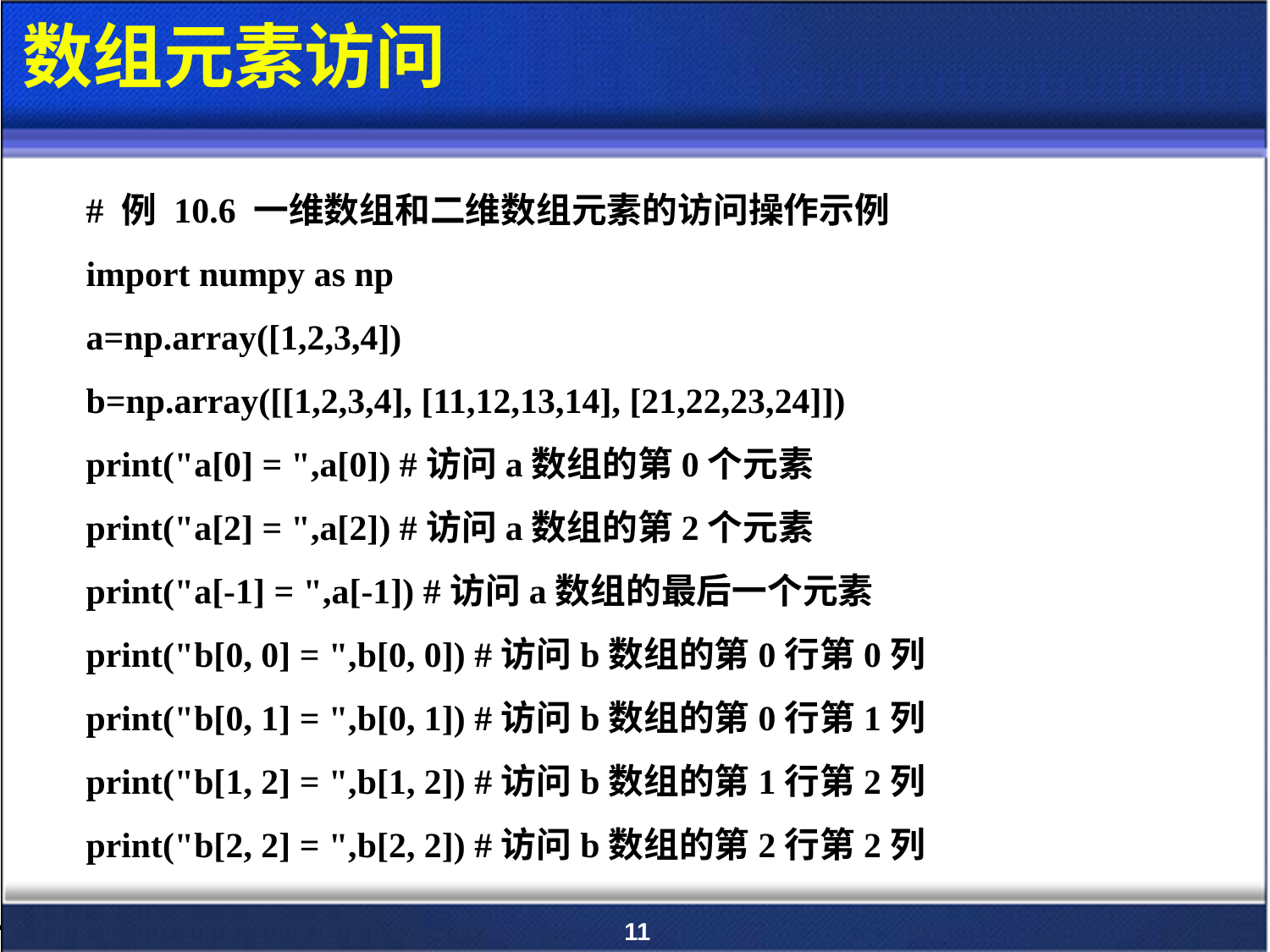

# 数组元素访问
# 例 10.6 一维数组和二维数组元素的访问操作示例
import numpy as np
a=np.array([1,2,3,4])
b=np.array([[1,2,3,4], [11,12,13,14], [21,22,23,24]])
print("a[0] = ",a[0]) #访问a数组的第0个元素
print("a[2] = ",a[2]) #访问a数组的第2个元素
print("a[-1] = ",a[-1]) #访问a数组的最后一个元素
print("b[0, 0] = ",b[0, 0]) #访问b数组的第0行第0列
print("b[0, 1] = ",b[0, 1]) #访问b数组的第0行第1列
print("b[1, 2] = ",b[1, 2]) #访问b数组的第1行第2列
print("b[2, 2] = ",b[2, 2]) #访问b数组的第2行第2列
11